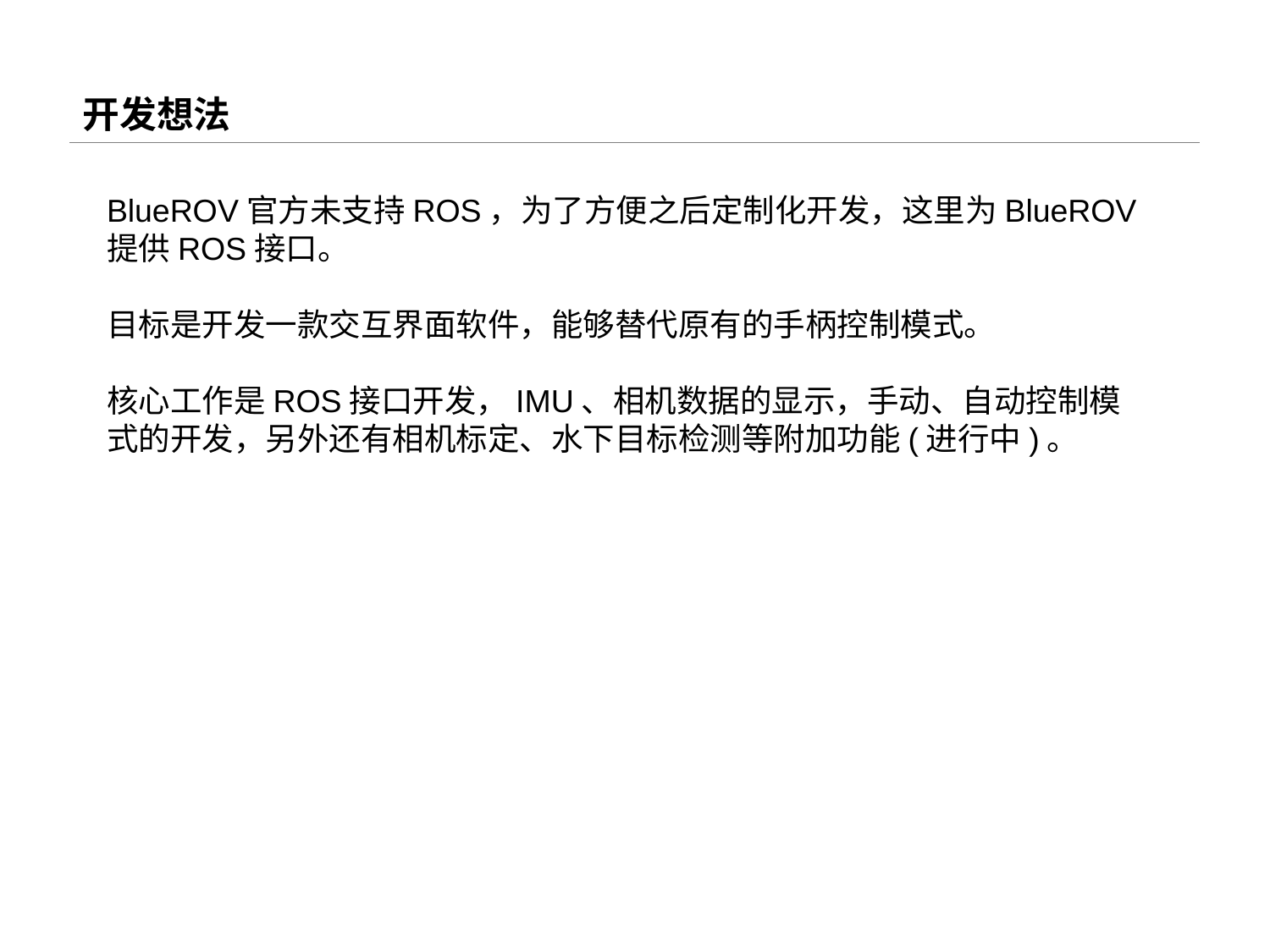

# 开发想法
BlueROV官方未支持ROS，为了方便之后定制化开发，这里为BlueROV提供ROS接口。

目标是开发一款交互界面软件，能够替代原有的手柄控制模式。

核心工作是ROS接口开发，IMU、相机数据的显示，手动、自动控制模式的开发，另外还有相机标定、水下目标检测等附加功能(进行中)。